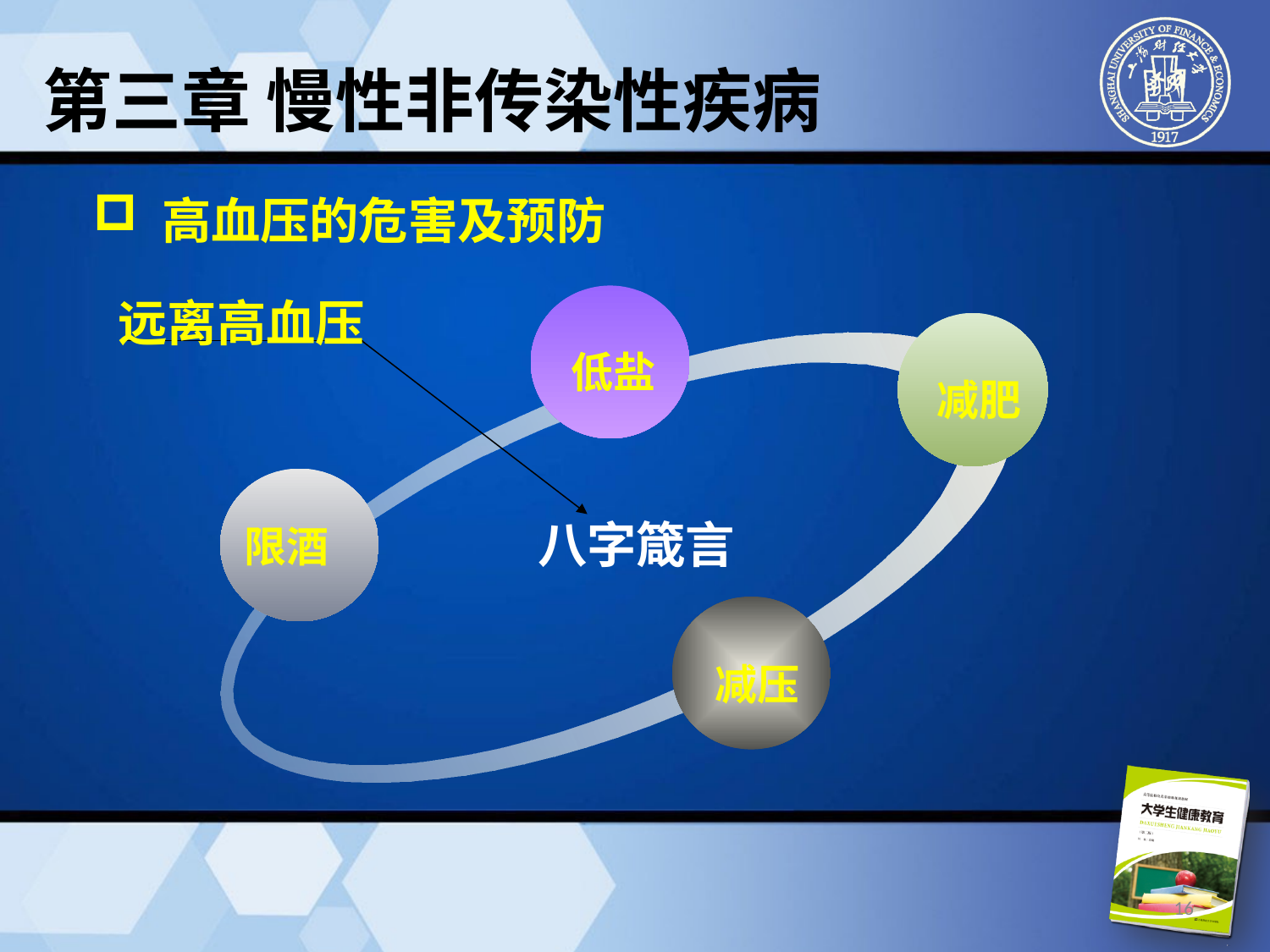

# 第三章 慢性非传染性疾病
 高血压的危害及预防
远离高血压

低盐

减肥

八字箴言
限酒

减压

16